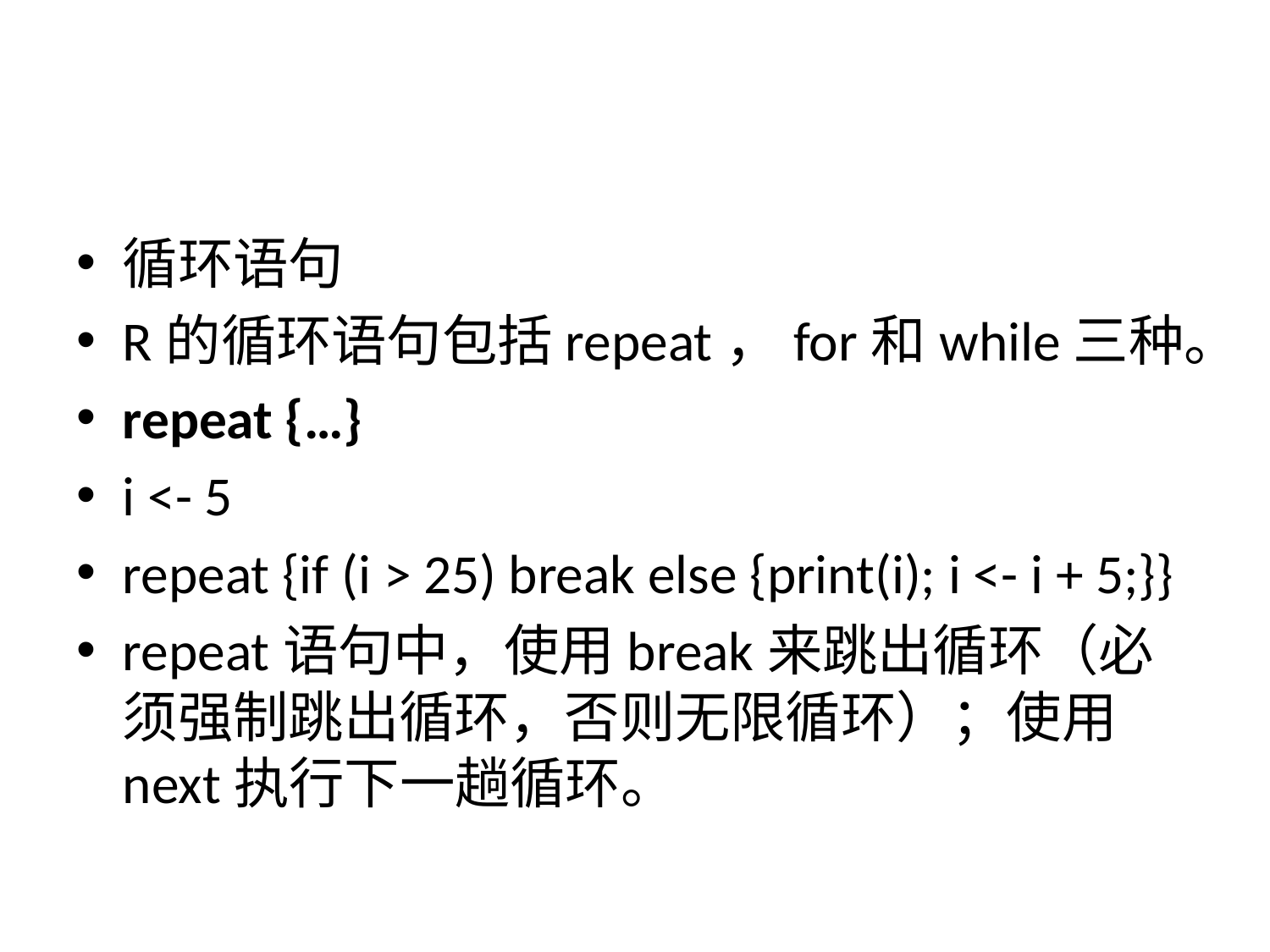

#
循环语句
R的循环语句包括repeat，for和while三种。
repeat {…}
i <- 5
repeat {if (i > 25) break else {print(i); i <- i + 5;}}
repeat语句中，使用break来跳出循环（必须强制跳出循环，否则无限循环）；使用next执行下一趟循环。